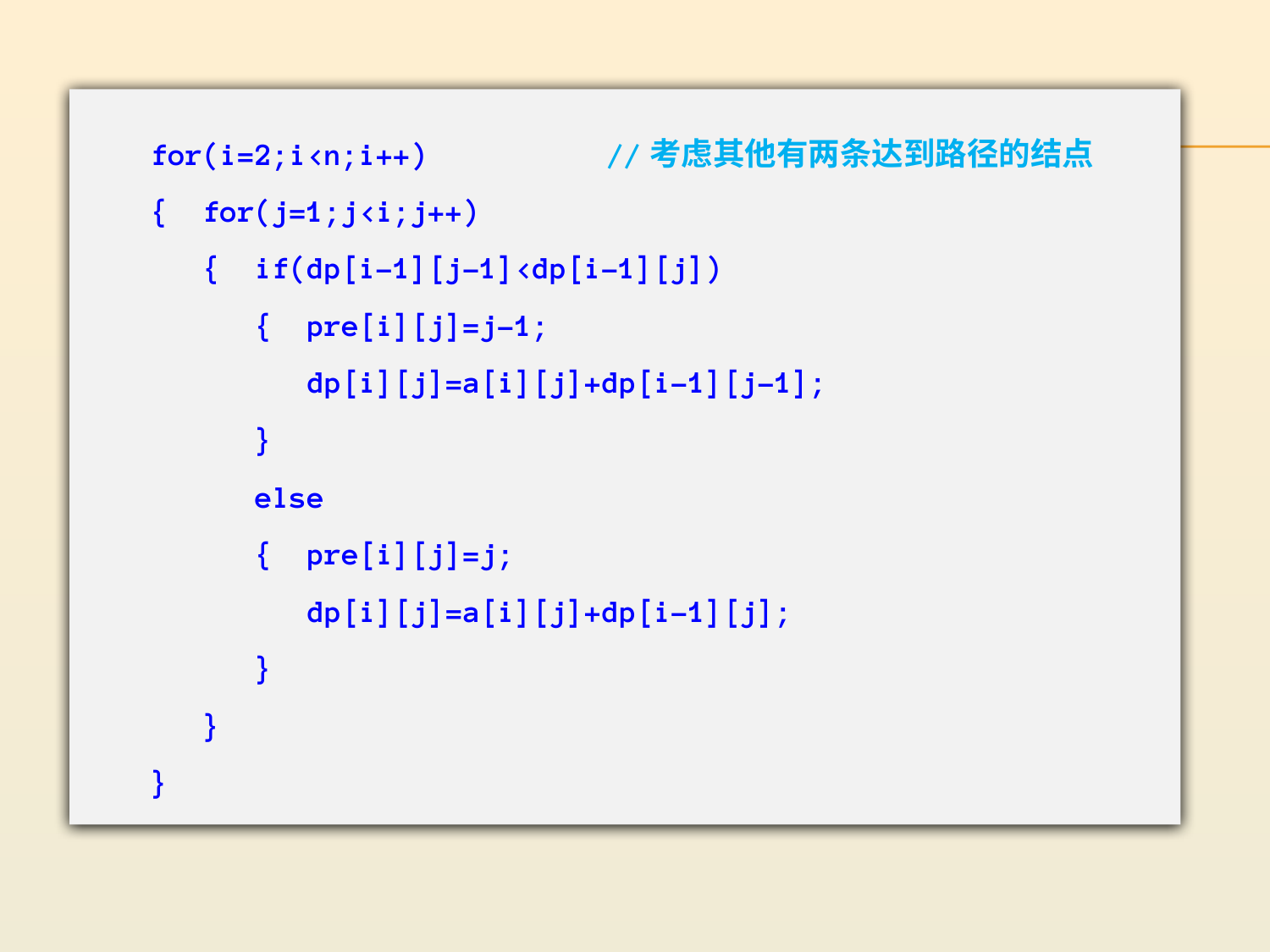

for(i=2;i<n;i++)		//考虑其他有两条达到路径的结点
   {  for(j=1;j<i;j++)
      {  if(dp[i-1][j-1]<dp[i-1][j])
         {  pre[i][j]=j-1;
            dp[i][j]=a[i][j]+dp[i-1][j-1];
         }
         else
         {  pre[i][j]=j;
            dp[i][j]=a[i][j]+dp[i-1][j];
         }
      }
   }